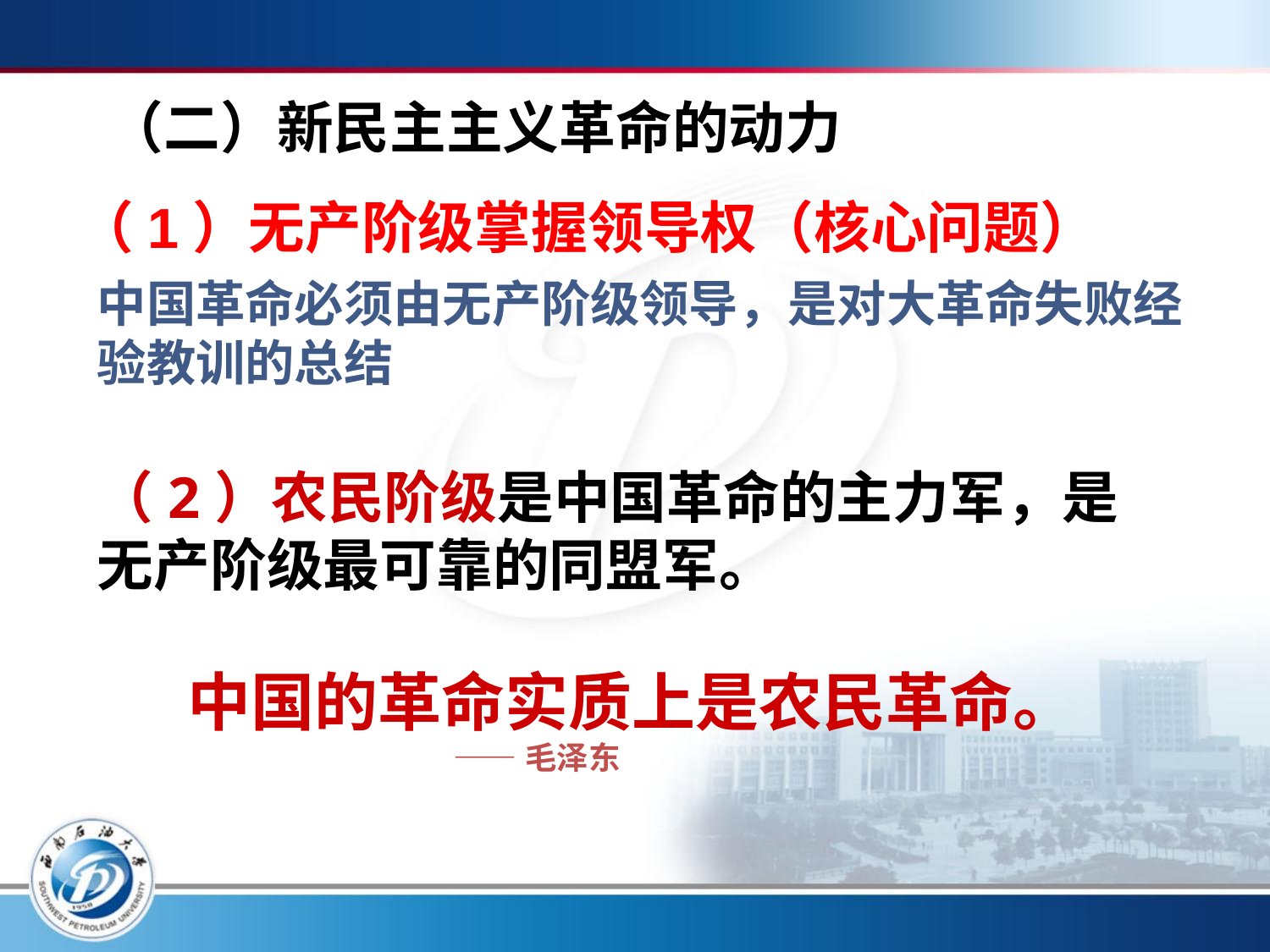

（二）新民主主义革命的动力
（1）无产阶级掌握领导权（核心问题）
中国革命必须由无产阶级领导，是对大革命失败经验教训的总结

（2）农民阶级是中国革命的主力军，是无产阶级最可靠的同盟军。
中国的革命实质上是农民革命。
                                     ——毛泽东